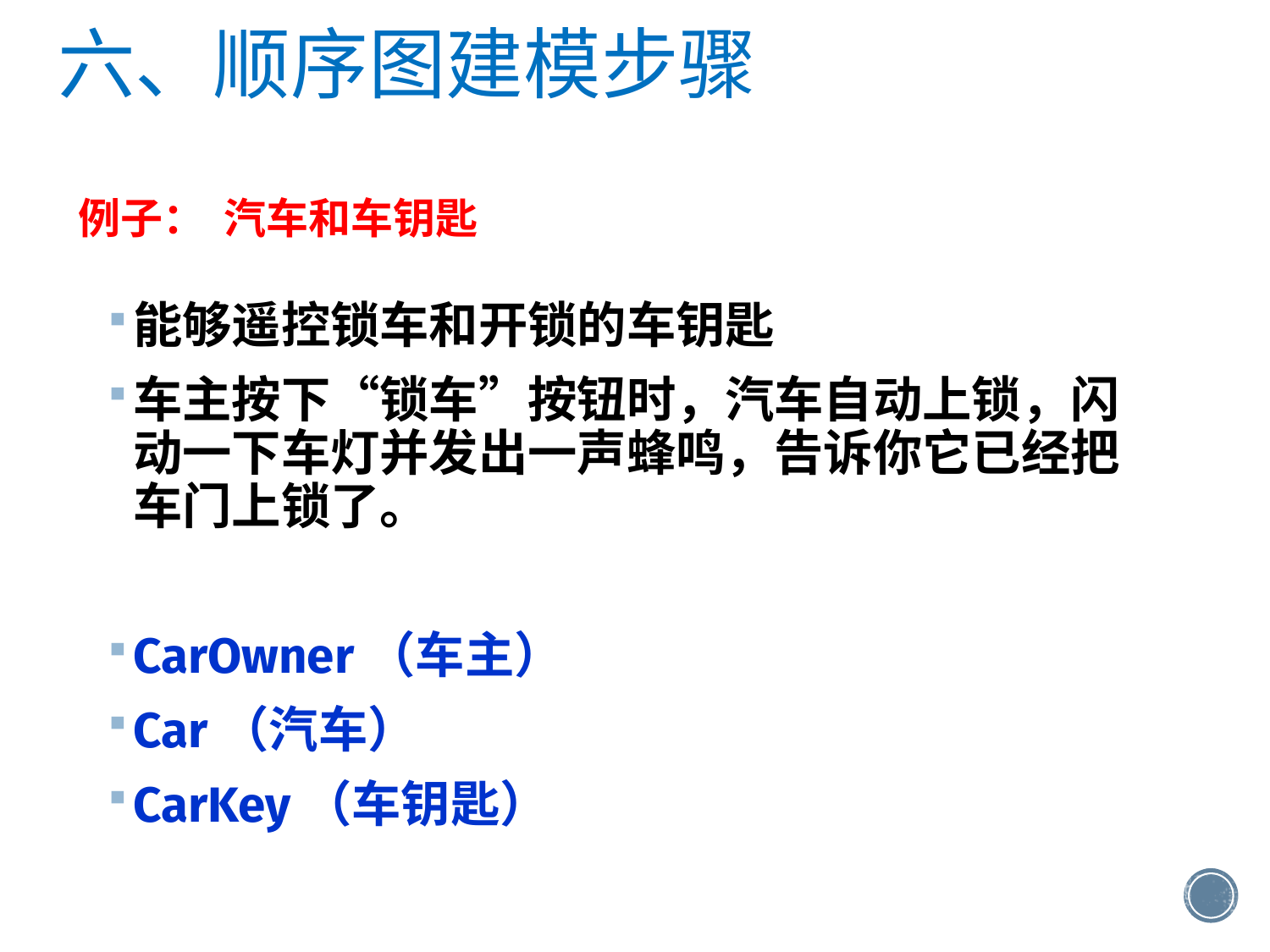

六、顺序图建模步骤
# 例子：  汽车和车钥匙
能够遥控锁车和开锁的车钥匙
车主按下“锁车”按钮时，汽车自动上锁，闪动一下车灯并发出一声蜂鸣，告诉你它已经把车门上锁了。

CarOwner（车主）
Car（汽车）
CarKey（车钥匙）